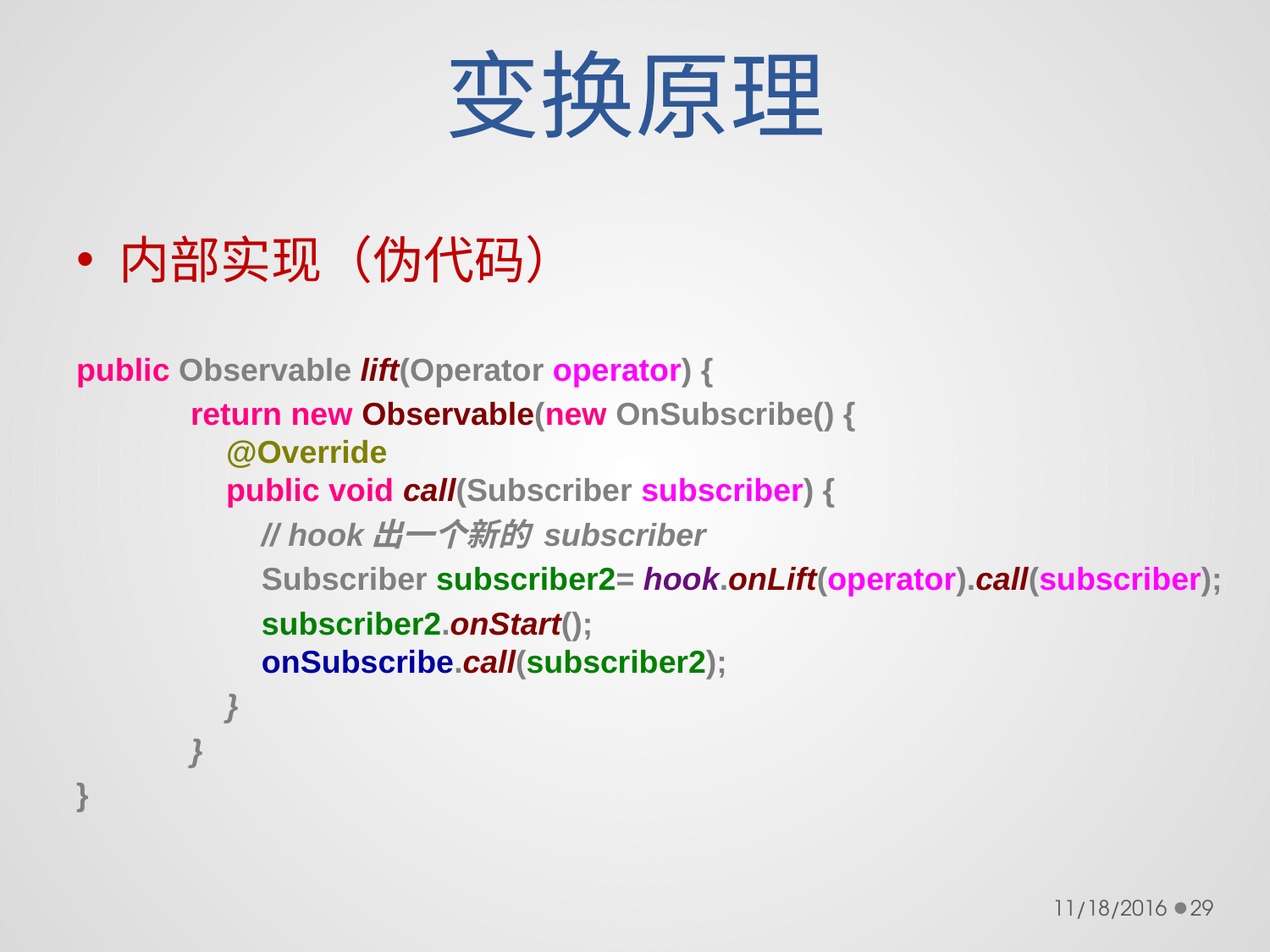

# 变换原理
内部实现（伪代码）

public Observable lift(Operator operator) {
	return new Observable(new OnSubscribe() {
    	    @Override
    	    public void call(Subscriber subscriber) {
	        // hook出一个新的 subscriber
	        Subscriber subscriber2= hook.onLift(operator).call(subscriber);
	        subscriber2.onStart();
	        onSubscribe.call(subscriber2);
	    }
	}
}
11/18/2016
29